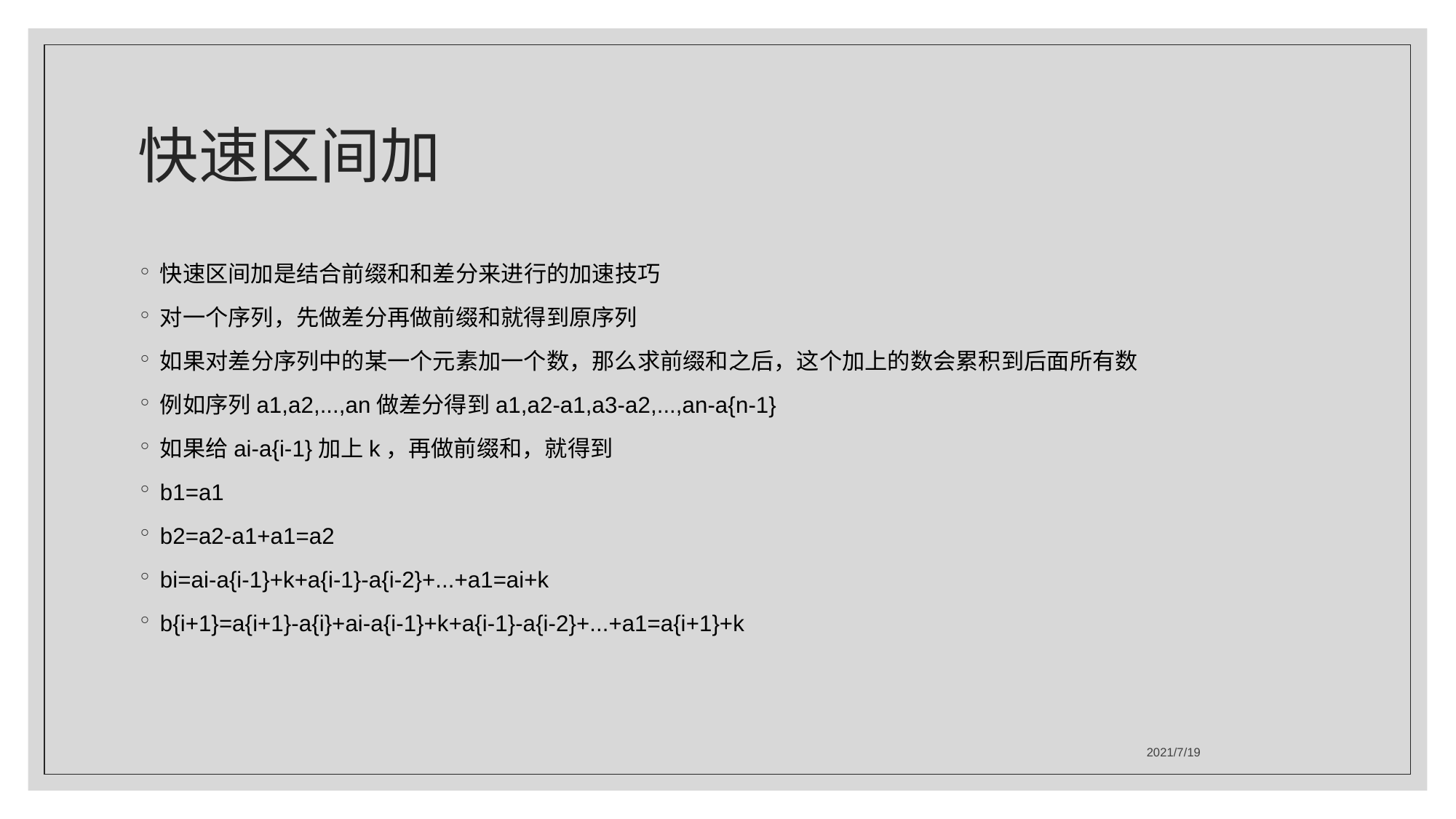

# 快速区间加
快速区间加是结合前缀和和差分来进行的加速技巧
对一个序列，先做差分再做前缀和就得到原序列
如果对差分序列中的某一个元素加一个数，那么求前缀和之后，这个加上的数会累积到后面所有数
例如序列a1,a2,...,an做差分得到a1,a2-a1,a3-a2,...,an-a{n-1}
如果给ai-a{i-1}加上k，再做前缀和，就得到
b1=a1
b2=a2-a1+a1=a2
bi=ai-a{i-1}+k+a{i-1}-a{i-2}+...+a1=ai+k
b{i+1}=a{i+1}-a{i}+ai-a{i-1}+k+a{i-1}-a{i-2}+...+a1=a{i+1}+k
2021/7/19